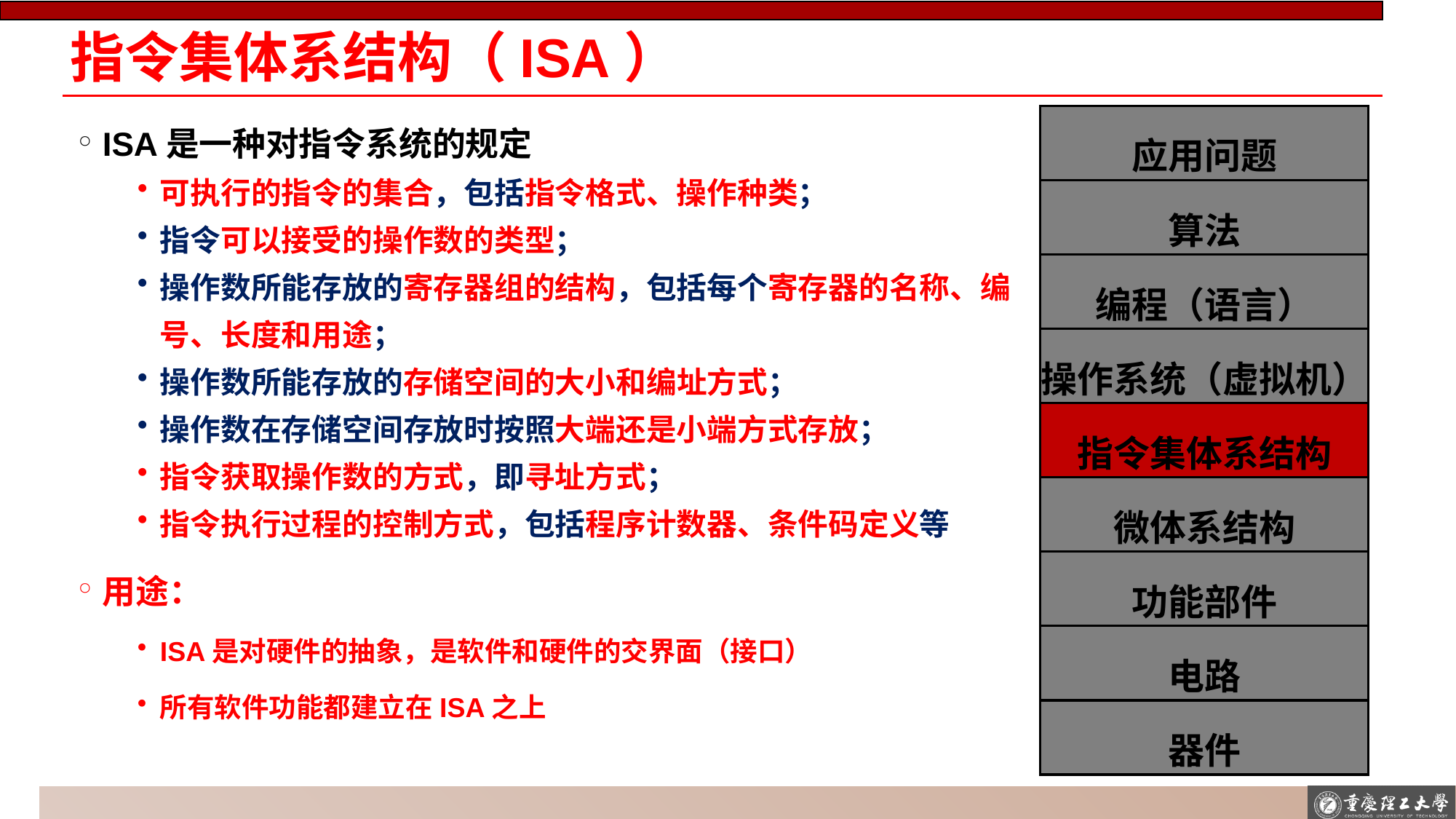

# 指令集体系结构（ISA）
应用问题
算法
编程（语言）
操作系统（虚拟机）
指令集体系结构
微体系结构
功能部件
电路
器件
ISA是一种对指令系统的规定
可执行的指令的集合，包括指令格式、操作种类；
指令可以接受的操作数的类型；
操作数所能存放的寄存器组的结构，包括每个寄存器的名称、编号、长度和用途；
操作数所能存放的存储空间的大小和编址方式；
操作数在存储空间存放时按照大端还是小端方式存放；
指令获取操作数的方式，即寻址方式；
指令执行过程的控制方式，包括程序计数器、条件码定义等
用途：
ISA是对硬件的抽象，是软件和硬件的交界面（接口）
所有软件功能都建立在ISA之上